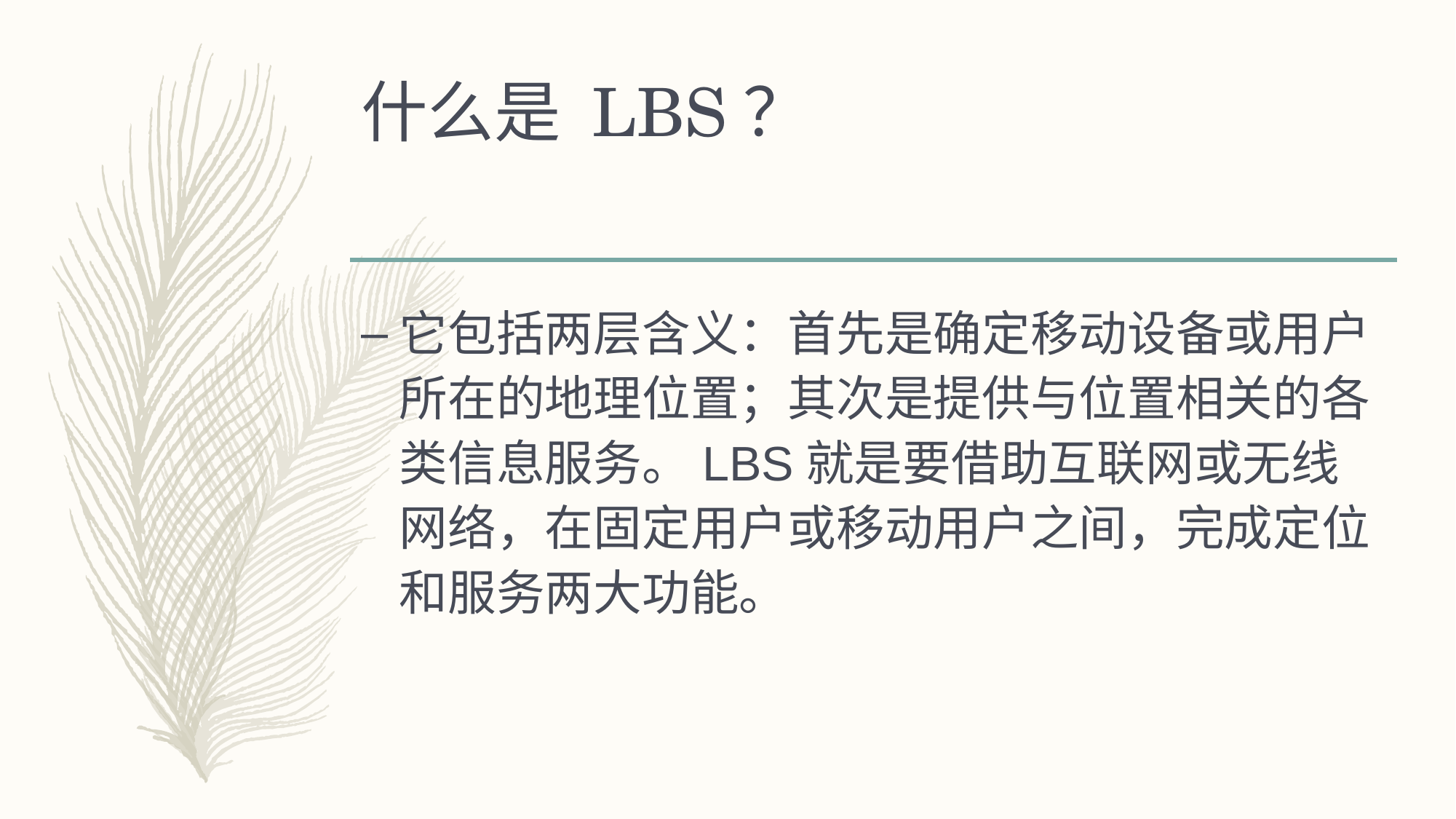

# 什么是 LBS？
它包括两层含义：首先是确定移动设备或用户所在的地理位置；其次是提供与位置相关的各类信息服务。LBS就是要借助互联网或无线网络，在固定用户或移动用户之间，完成定位和服务两大功能。